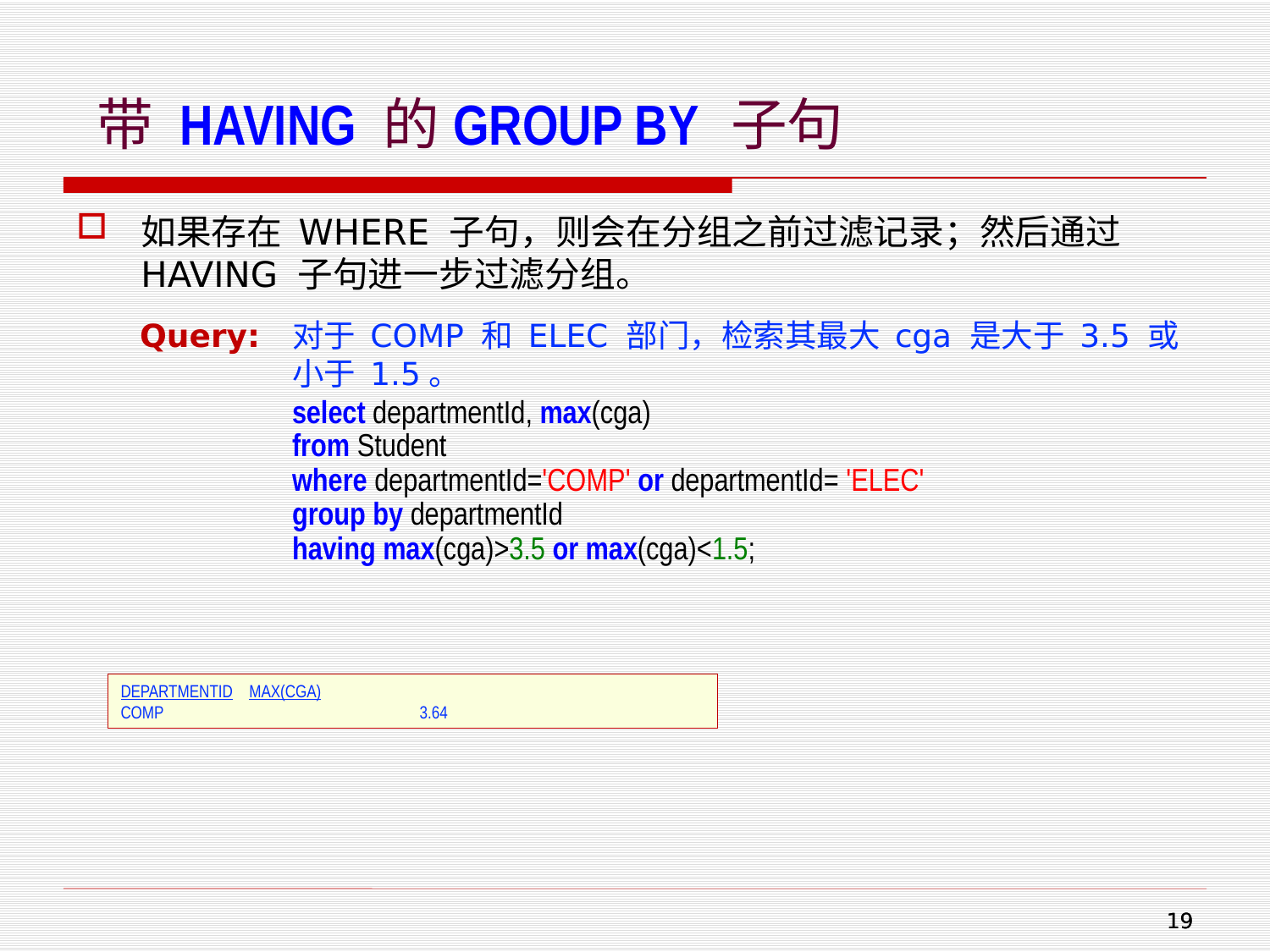

带 HAVING 的GROUP BY 子句
如果存在 WHERE 子句，则会在分组之前过滤记录；然后通过 HAVING 子句进一步过滤分组。
Query:	对于 COMP 和 ELEC 部门，检索其最大 cga 是大于 3.5 或小于 1.5。
select departmentId, max(cga)
from Student
where departmentId='COMP' or departmentId= 'ELEC'
group by departmentId
having max(cga)>3.5 or max(cga)<1.5;
DEPARTMENTID	MAX(CGA)
COMP	3.64
19
19